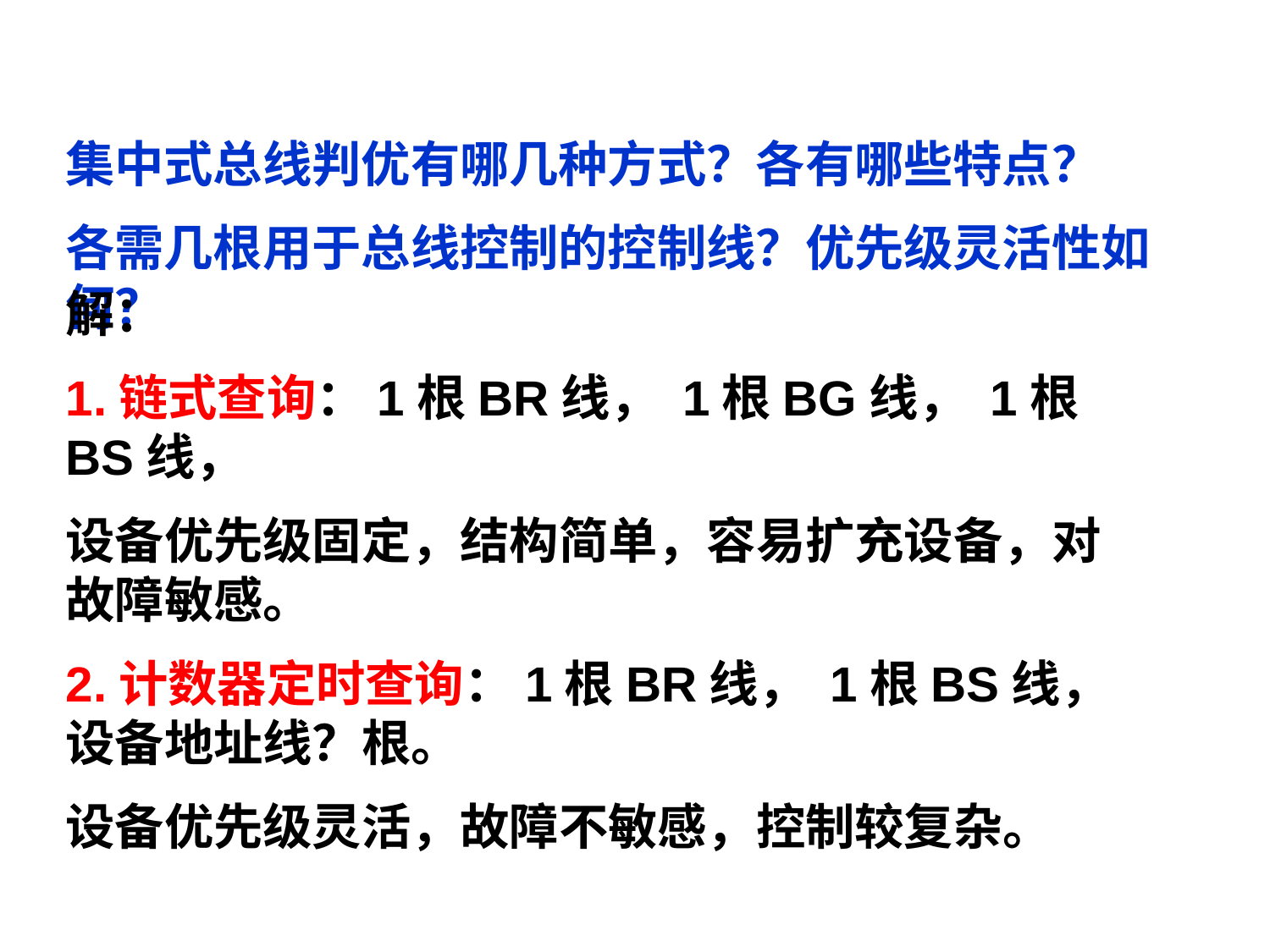

集中式总线判优有哪几种方式？各有哪些特点？
各需几根用于总线控制的控制线？优先级灵活性如何？
解：
1.链式查询：1根BR线， 1根BG线， 1根BS线，
设备优先级固定，结构简单，容易扩充设备，对故障敏感。
2.计数器定时查询：1根BR线， 1根BS线，设备地址线？根。
设备优先级灵活，故障不敏感，控制较复杂。